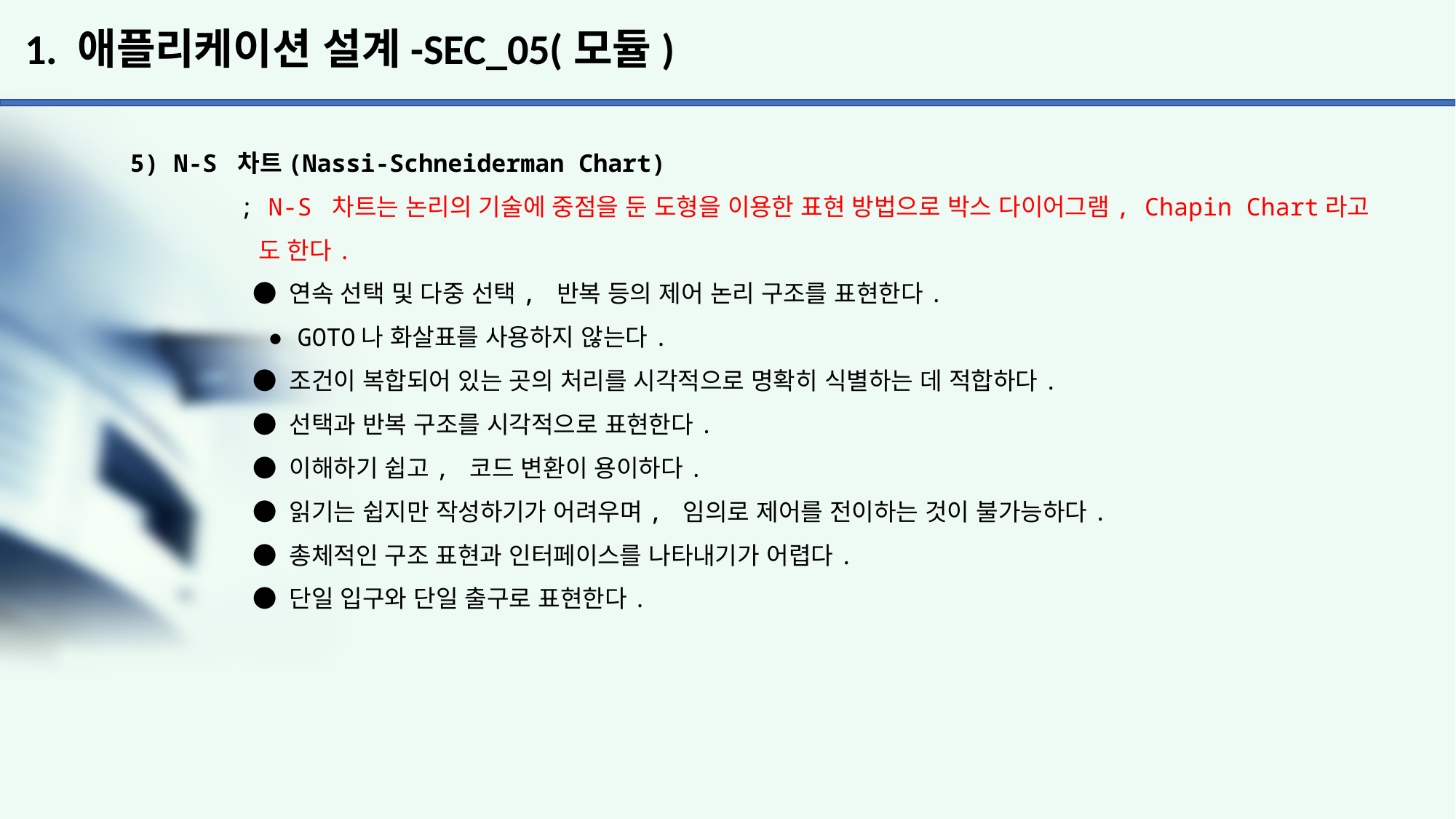

# 1. 애플리케이션 설계-SEC_05(모듈)
5) N-S 차트(Nassi-Schneiderman Chart)
	; N-S 차트는 논리의 기술에 중점을 둔 도형을 이용한 표현 방법으로 박스 다이어그램, Chapin Chart라고
	  도 한다.
	  ● 연속 선택 및 다중 선택, 반복 등의 제어 논리 구조를 표현한다.
	  ● GOTO나 화살표를 사용하지 않는다.
	  ● 조건이 복합되어 있는 곳의 처리를 시각적으로 명확히 식별하는 데 적합하다.
	  ● 선택과 반복 구조를 시각적으로 표현한다.
	  ● 이해하기 쉽고, 코드 변환이 용이하다.
	  ● 읽기는 쉽지만 작성하기가 어려우며, 임의로 제어를 전이하는 것이 불가능하다.
	  ● 총체적인 구조 표현과 인터페이스를 나타내기가 어렵다.
	  ● 단일 입구와 단일 출구로 표현한다.